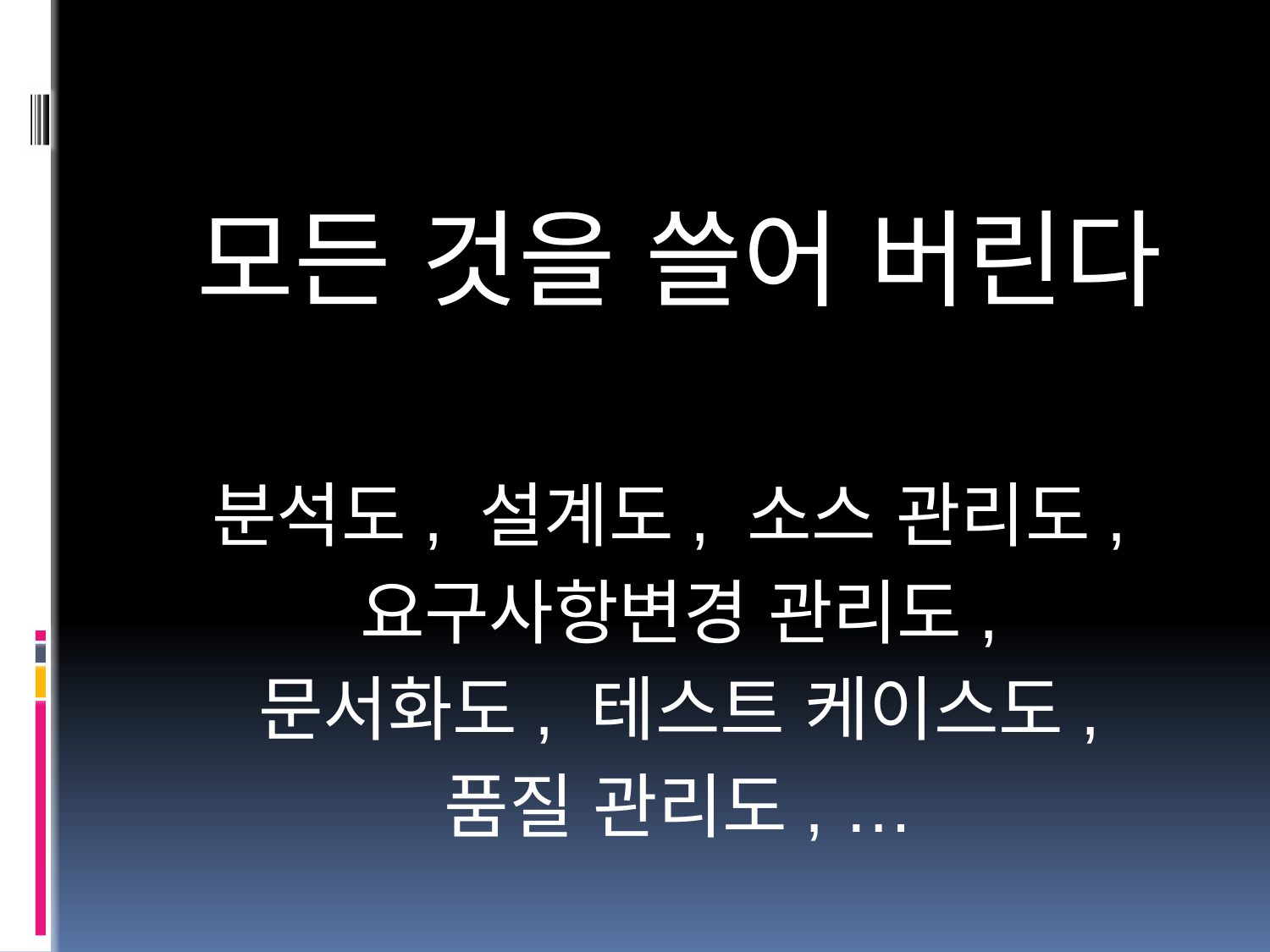

모든 것을 쓸어 버린다

분석도, 설계도, 소스 관리도,
요구사항변경 관리도,
문서화도, 테스트 케이스도,
품질 관리도, …